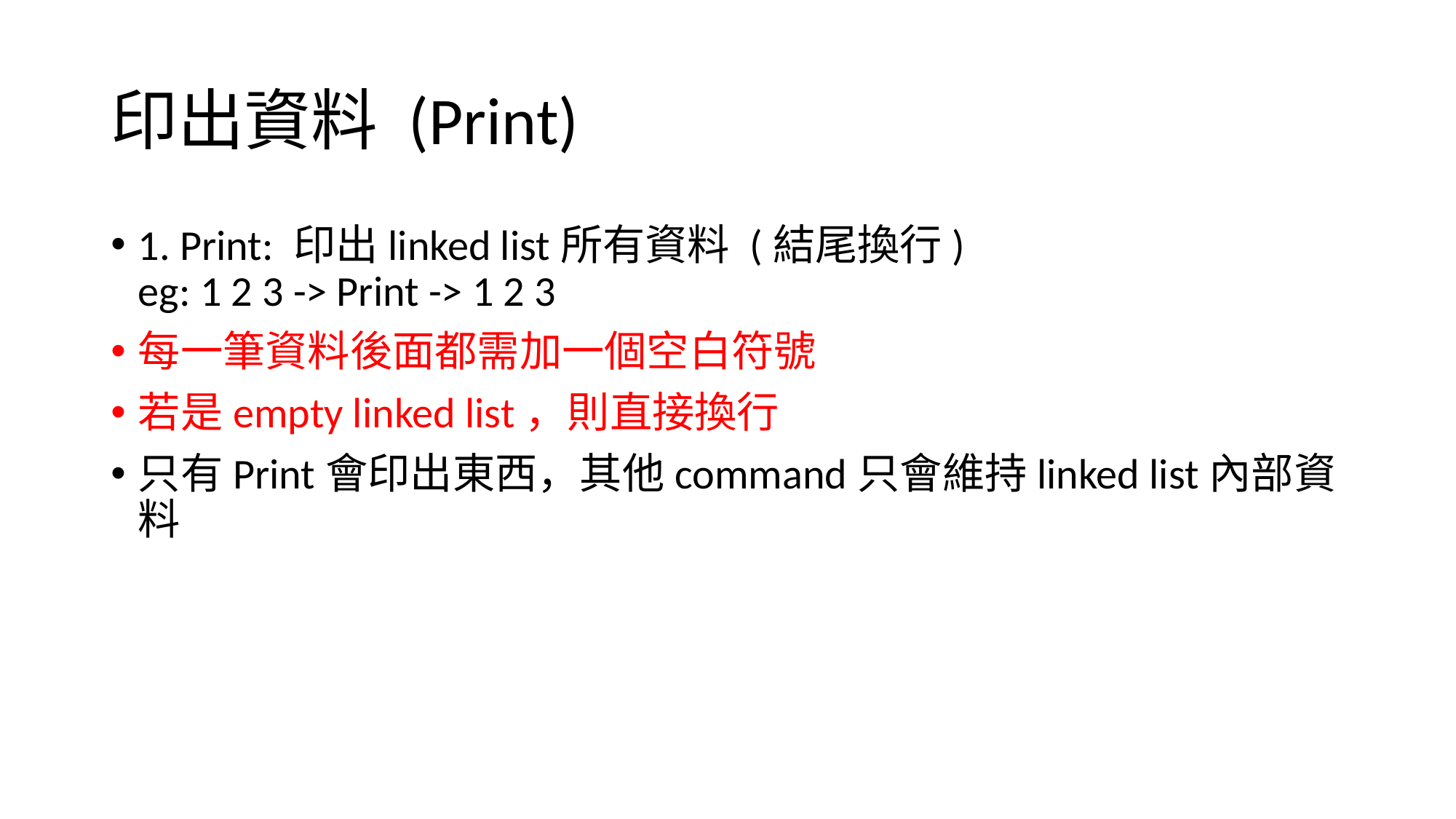

# 印出資料 (Print)
1. Print: 印出linked list所有資料 (結尾換行)
eg: 1 2 3 -> Print -> 1 2 3
每一筆資料後面都需加一個空白符號
若是empty linked list，則直接換行
只有Print會印出東西，其他command只會維持linked list內部資料